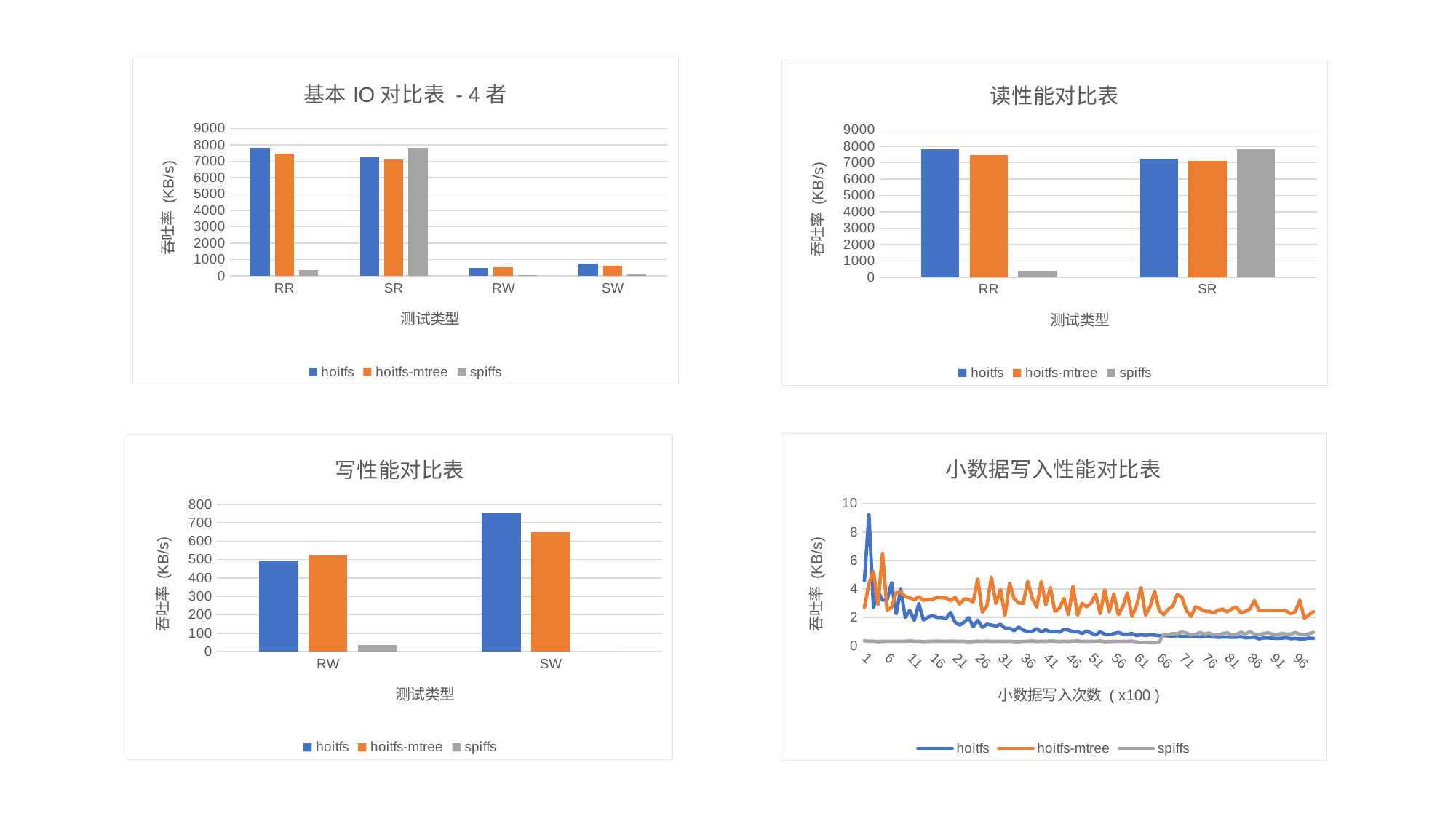

### Chart: 基本IO对比表 - 4者

| Category | hoitfs | hoitfs-mtree | spiffs |
|---|---|---|---|
| RR | 7811.744299999999 | 7462.872599999998 | 370.78730000000013 |
| SR | 7222.622800000001 | 7099.312100000001 | 7841.804299999998 |
| RW | 493.81000000000023 | 524.1860000000001 | 36.061700000000016 |
| SW | 754.8346999999995 | 648.5472000000001 | 95.8954 |

### Chart: 读性能对比表

| Category | hoitfs | hoitfs-mtree | spiffs |
|---|---|---|---|
| RR | 7811.744299999999 | 7462.872599999998 | 370.78730000000013 |
| SR | 7222.622800000001 | 7099.312100000001 | 7841.804299999998 |

### Chart: 小数据写入性能对比表

| Category | hoitfs | hoitfs-mtree | spiffs |
|---|---|---|---|

### Chart: 写性能对比表

| Category | hoitfs | hoitfs-mtree | spiffs |
|---|---|---|---|
| RW | 493.81000000000023 | 524.1860000000001 | 36.061700000000016 |
| SW | 754.8346999999995 | 648.5472000000001 | 0.5035999999999998 |